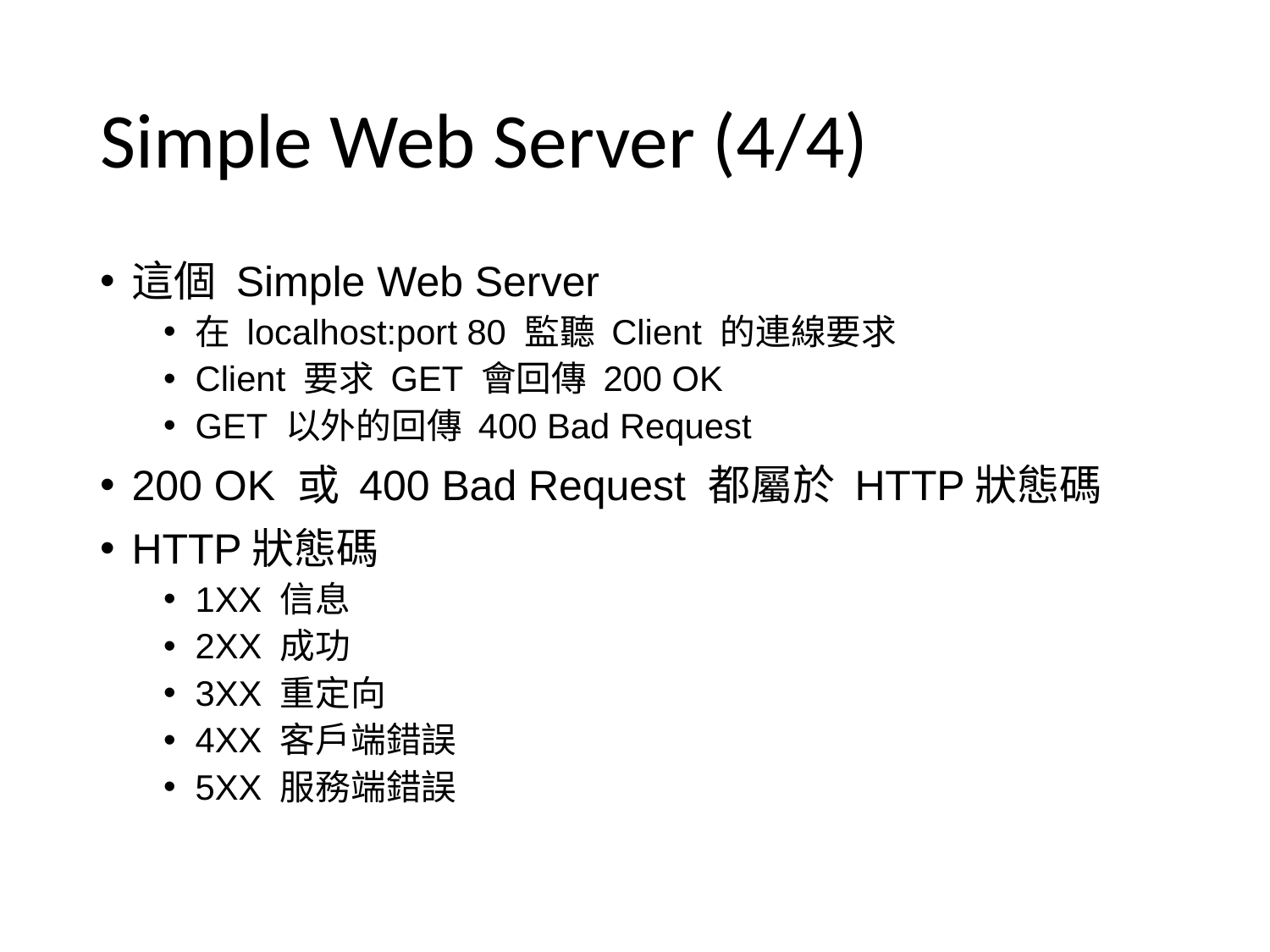

# Simple Web Server (4/4)
這個 Simple Web Server
在 localhost:port 80 監聽 Client 的連線要求
Client 要求 GET 會回傳 200 OK
GET 以外的回傳 400 Bad Request
200 OK 或 400 Bad Request 都屬於 HTTP狀態碼
HTTP狀態碼
1XX 信息
2XX 成功
3XX 重定向
4XX 客戶端錯誤
5XX 服務端錯誤